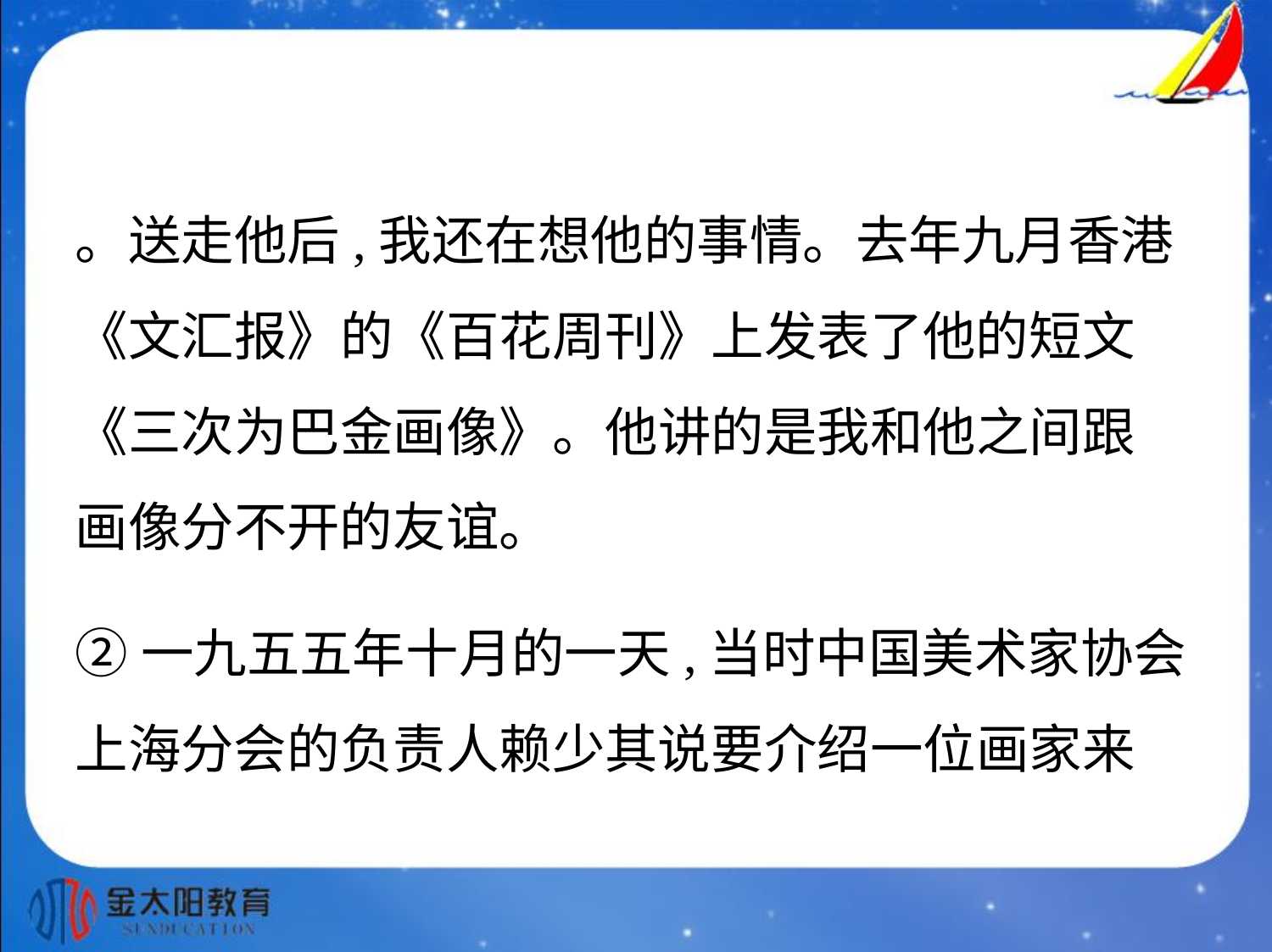

。送走他后,我还在想他的事情。去年九月香港
《文汇报》的《百花周刊》上发表了他的短文
《三次为巴金画像》。他讲的是我和他之间跟
画像分不开的友谊。
②一九五五年十月的一天,当时中国美术家协会
上海分会的负责人赖少其说要介绍一位画家来